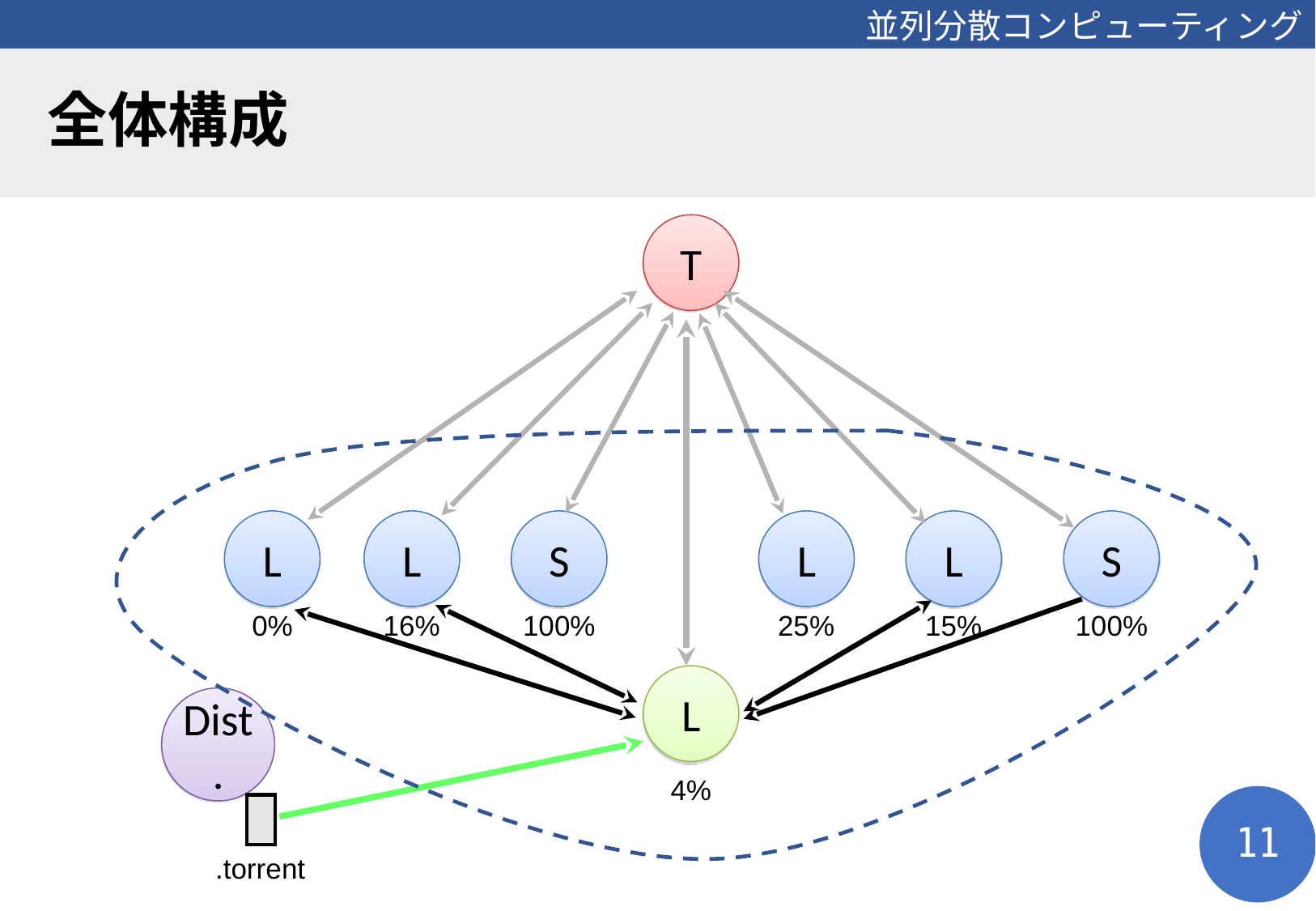

# 全体構成
T

L
L
S
L
L
S
100%
0%
16%
100%
25%
15%

L
Dist.

4%

11
.torrent